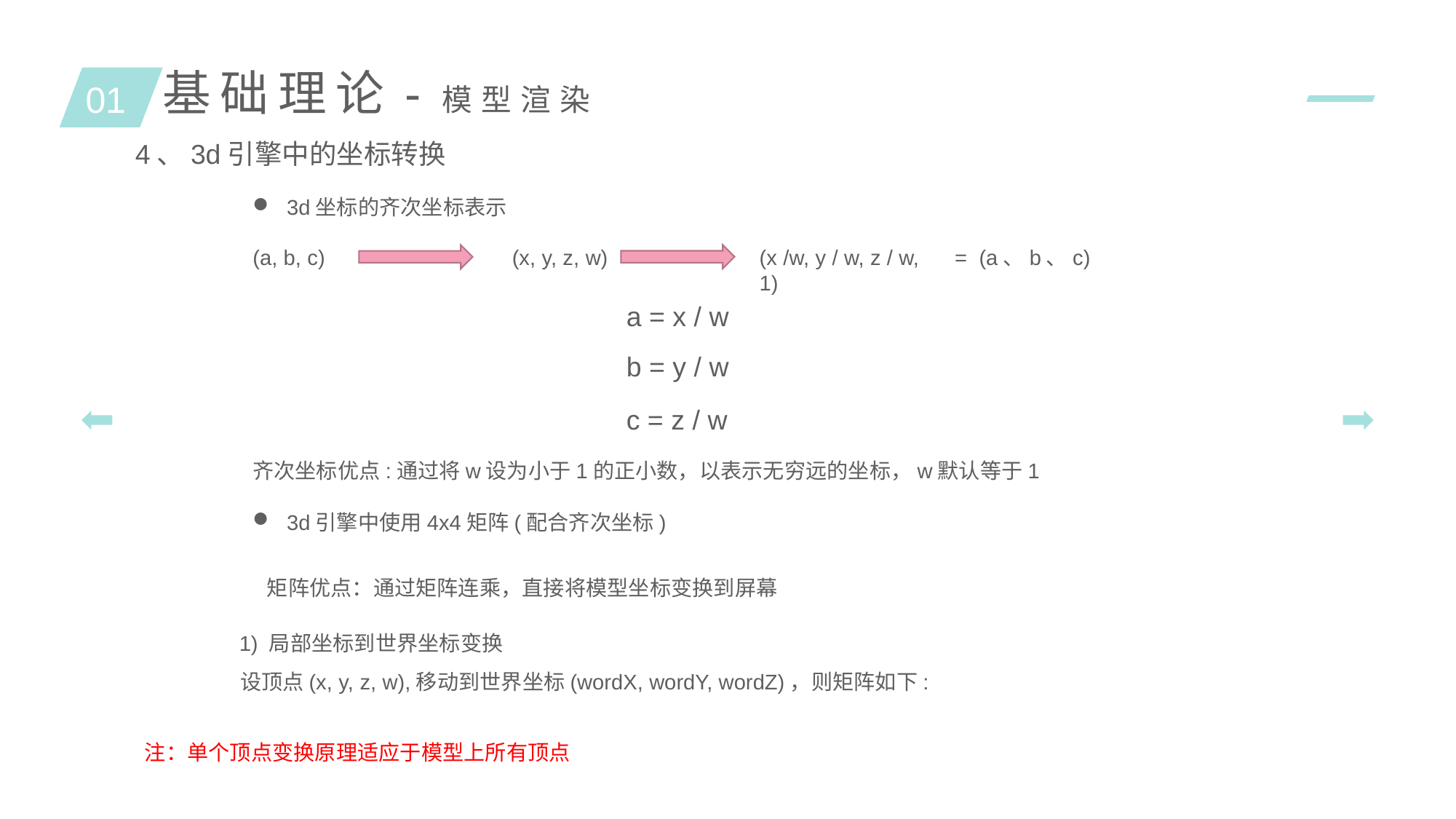

基础理论-模型渲染

01

4、3d引擎中的坐标转换
3d坐标的齐次坐标表示
(x, y, z, w)
=  (a、b、c)
(a, b, c)
(x /w, y / w, z / w, 1)

a = x / w
b = y / w
c = z / w

齐次坐标优点:通过将w设为小于1的正小数，以表示无穷远的坐标，w默认等于1
3d引擎中使用4x4矩阵(配合齐次坐标)
矩阵优点：通过矩阵连乘，直接将模型坐标变换到屏幕
1) 局部坐标到世界坐标变换
设顶点(x, y, z, w),移动到世界坐标(wordX, wordY, wordZ)，则矩阵如下:
注：单个顶点变换原理适应于模型上所有顶点